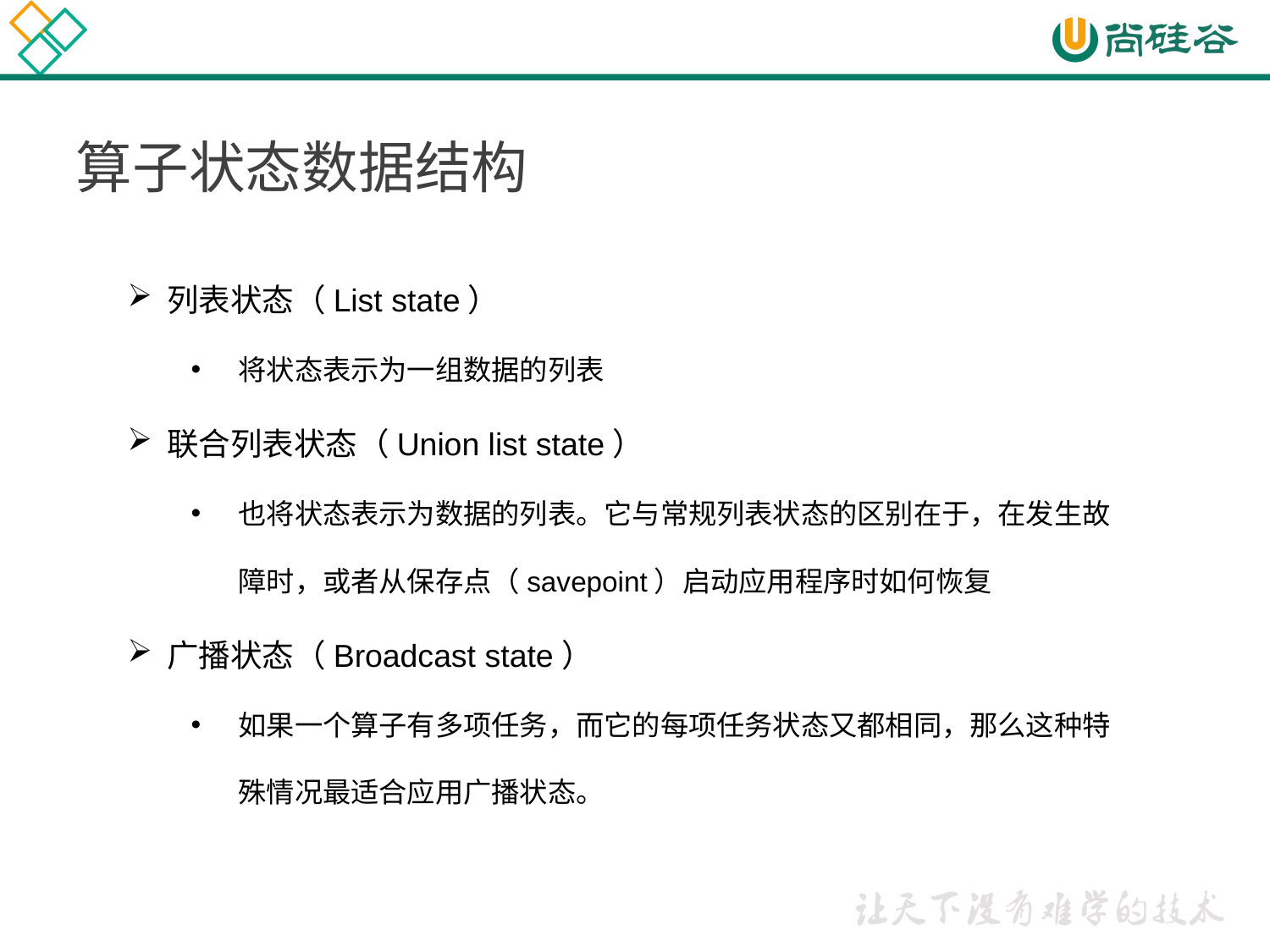

算子状态数据结构
列表状态（List state）
将状态表示为一组数据的列表
联合列表状态（Union list state）
也将状态表示为数据的列表。它与常规列表状态的区别在于，在发生故障时，或者从保存点（savepoint）启动应用程序时如何恢复
广播状态（Broadcast state）
如果一个算子有多项任务，而它的每项任务状态又都相同，那么这种特殊情况最适合应用广播状态。